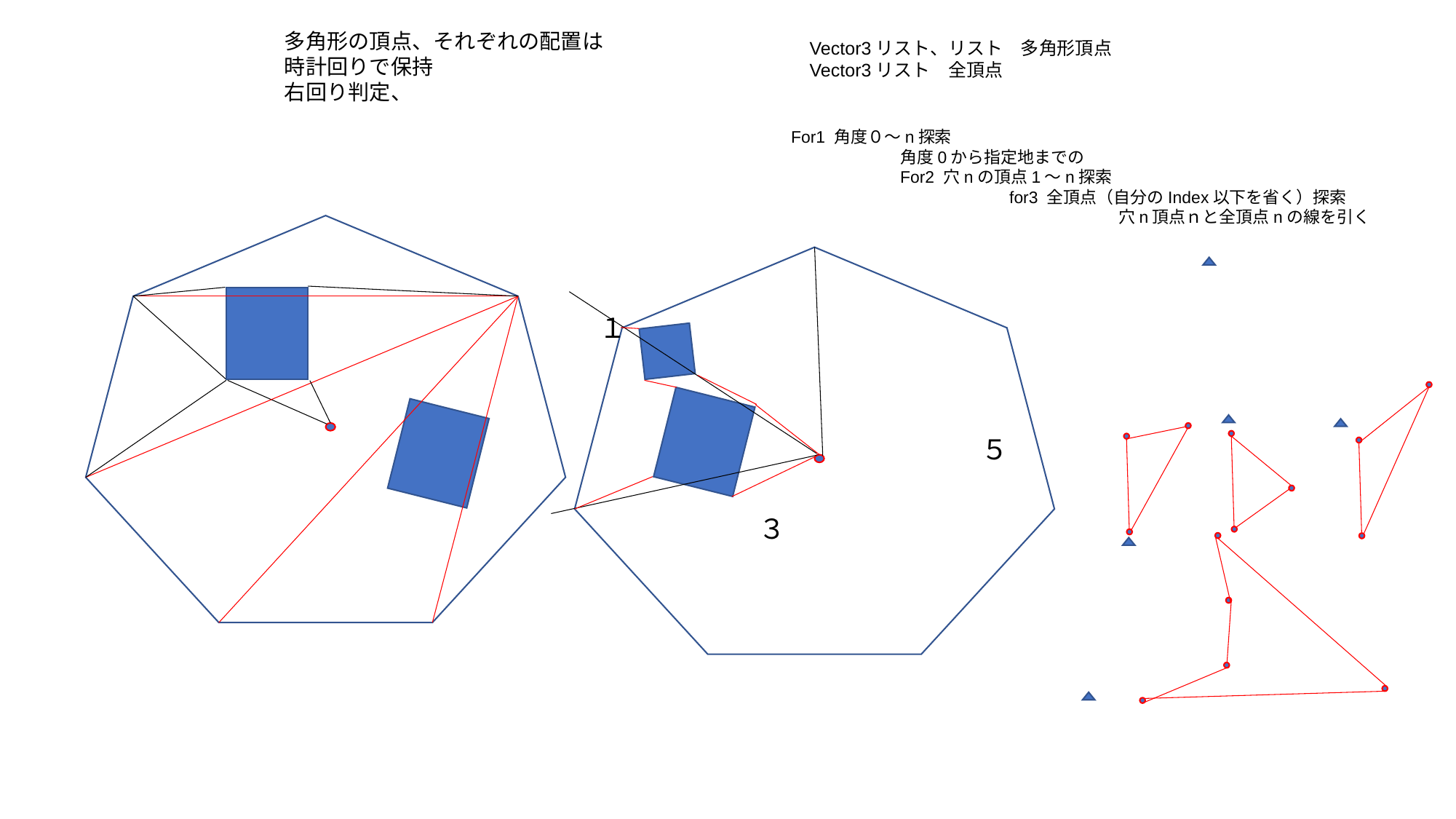

多角形の頂点、それぞれの配置は時計回りで保持
右回り判定、
Vector3リスト、リスト　多角形頂点
Vector3リスト　全頂点
For1 角度０～n探索
	角度0から指定地までの
	For2 穴nの頂点1～n探索
		for3 全頂点（自分のIndex以下を省く）探索
			穴n頂点ｎと全頂点nの線を引く

１

５

３